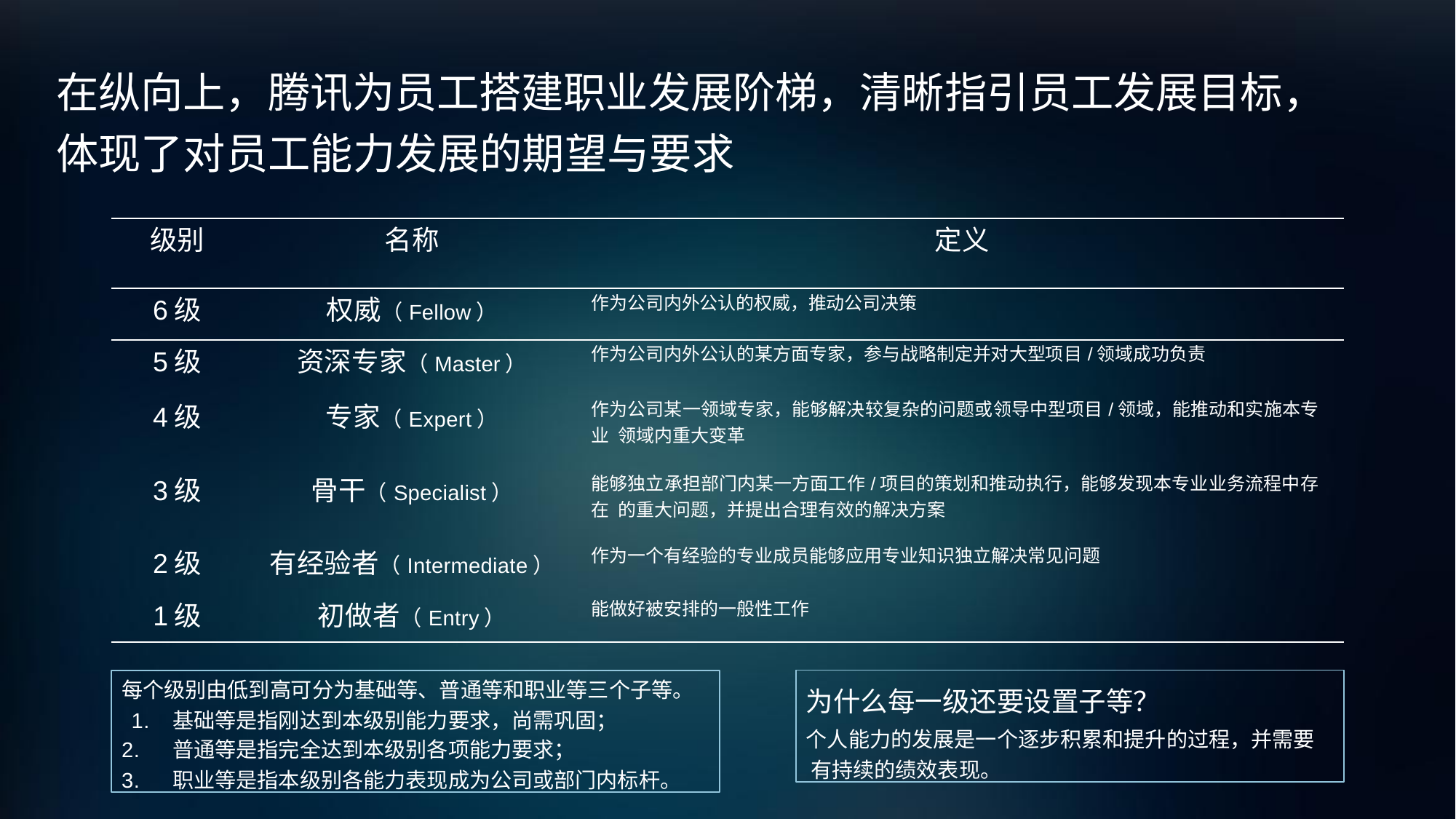

# 在纵向上，腾讯为员工搭建职业发展阶梯，清晰指引员工发展目标，
体现了对员工能力发展的期望与要求
| 级别 | 名称 | 定义 |
| --- | --- | --- |
| 6级 | 权威（Fellow） | 作为公司内外公认的权威，推动公司决策 |
| 5级 | 资深专家（Master） | 作为公司内外公认的某方面专家，参与战略制定并对大型项目/领域成功负责 |
| 4级 | 专家（Expert） | 作为公司某一领域专家，能够解决较复杂的问题或领导中型项目/领域，能推动和实施本专业 领域内重大变革 |
| 3级 | 骨干（Specialist） | 能够独立承担部门内某一方面工作/项目的策划和推动执行，能够发现本专业业务流程中存在 的重大问题，并提出合理有效的解决方案 |
| 2级 | 有经验者（Intermediate） | 作为一个有经验的专业成员能够应用专业知识独立解决常见问题 |
| 1级 | 初做者（Entry） | 能做好被安排的一般性工作 |
每个级别由低到高可分为基础等、普通等和职业等三个子等。  1.	基础等是指刚达到本级别能力要求，尚需巩固；
2.	普通等是指完全达到本级别各项能力要求；
3.	职业等是指本级别各能力表现成为公司或部门内标杆。
为什么每一级还要设置子等？
个人能力的发展是一个逐步积累和提升的过程，并需要  有持续的绩效表现。